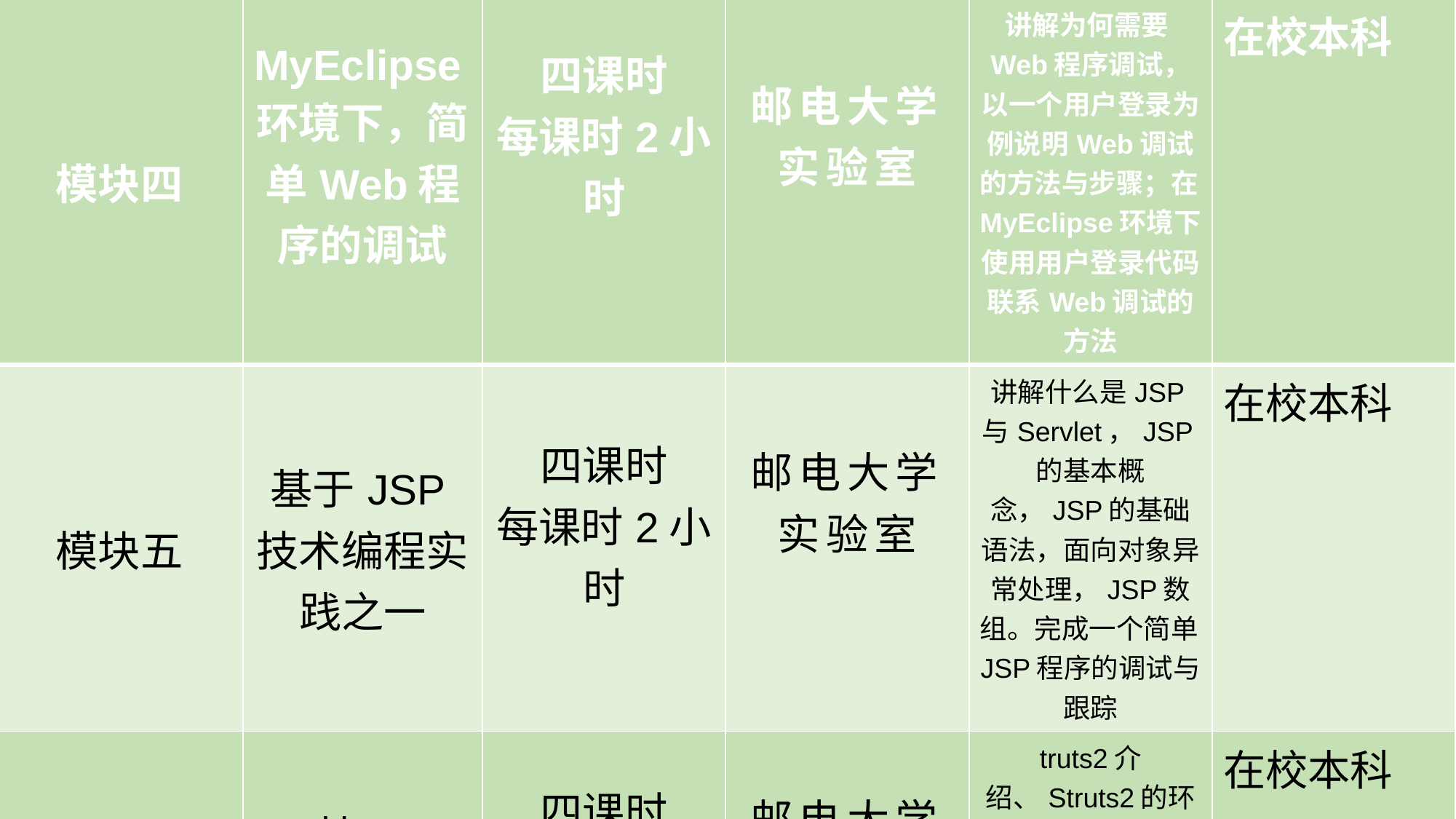

| 模块四 | MyEclipse环境下，简单Web程序的调试 | 四课时 每课时2小时 | 邮电大学实验室 | 讲解为何需要Web程序调试，以一个用户登录为例说明Web调试的方法与步骤；在MyEclipse环境下使用用户登录代码联系Web调试的方法 | 在校本科 |
| --- | --- | --- | --- | --- | --- |
| 模块五 | 基于JSP技术编程实践之一 | 四课时 每课时2小时 | 邮电大学实验室 | 讲解什么是JSP与Servlet，JSP的基本概念，JSP的基础语法，面向对象异常处理，JSP数组。完成一个简单JSP程序的调试与跟踪 | 在校本科 |
| 模块六 | 基于Struts2技术实践 | 四课时 每课时2小时 | 邮电大学实验室 | truts2介绍、Struts2的环境、Struts2的配置文件，Struts2 拦截器、Struts的使用标签、Struts的国际化 | 在校本科 |